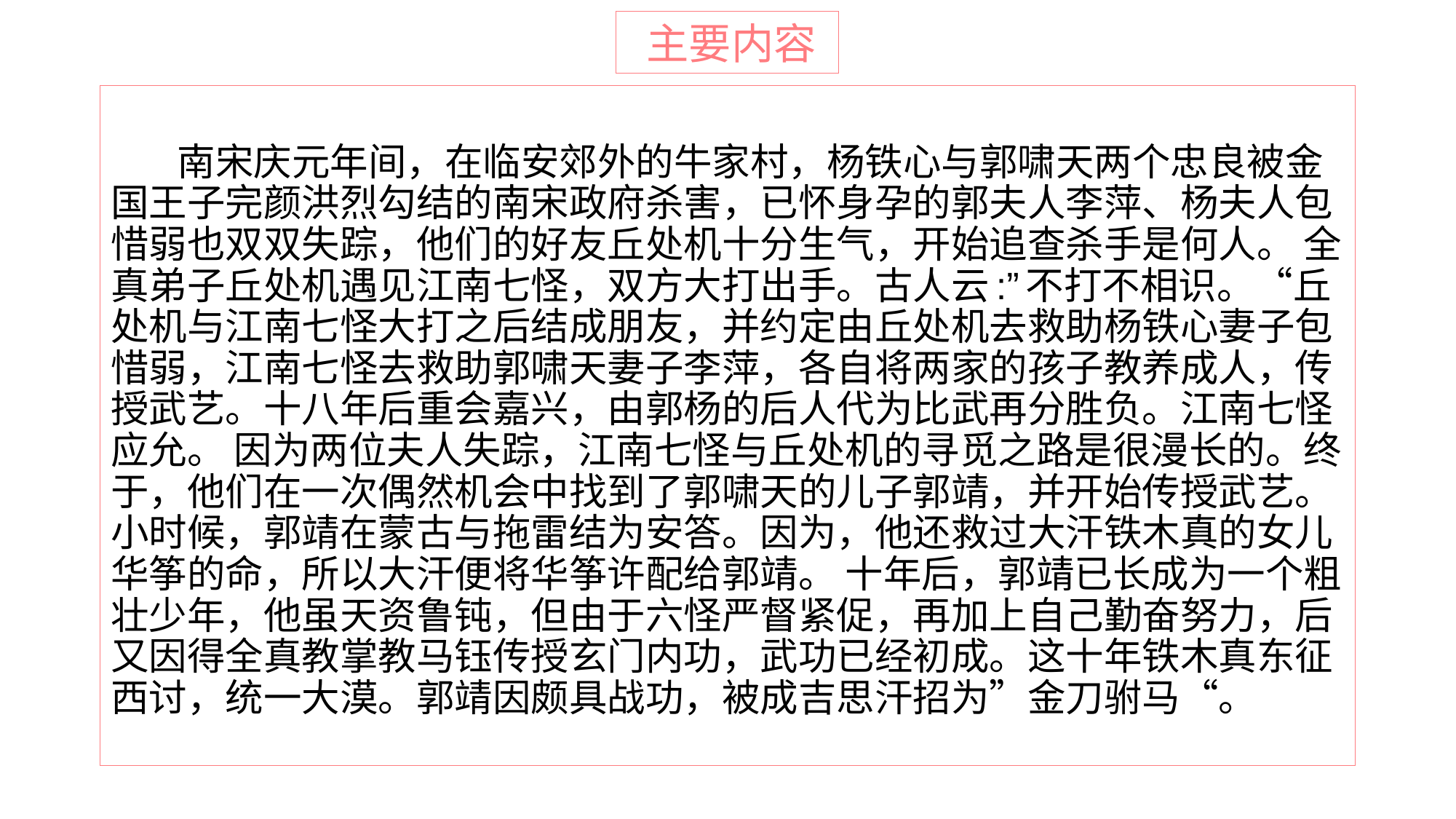

主要内容

       南宋庆元年间，在临安郊外的牛家村，杨铁心与郭啸天两个忠良被金国王子完颜洪烈勾结的南宋政府杀害，已怀身孕的郭夫人李萍、杨夫人包惜弱也双双失踪，他们的好友丘处机十分生气，开始追查杀手是何人。 全真弟子丘处机遇见江南七怪，双方大打出手。古人云:”不打不相识。“丘处机与江南七怪大打之后结成朋友，并约定由丘处机去救助杨铁心妻子包惜弱，江南七怪去救助郭啸天妻子李萍，各自将两家的孩子教养成人，传授武艺。十八年后重会嘉兴，由郭杨的后人代为比武再分胜负。江南七怪应允。 因为两位夫人失踪，江南七怪与丘处机的寻觅之路是很漫长的。终于，他们在一次偶然机会中找到了郭啸天的儿子郭靖，并开始传授武艺。小时候，郭靖在蒙古与拖雷结为安答。因为，他还救过大汗铁木真的女儿华筝的命，所以大汗便将华筝许配给郭靖。 十年后，郭靖已长成为一个粗壮少年，他虽天资鲁钝，但由于六怪严督紧促，再加上自己勤奋努力，后又因得全真教掌教马钰传授玄门内功，武功已经初成。这十年铁木真东征西讨，统一大漠。郭靖因颇具战功，被成吉思汗招为”金刀驸马“。